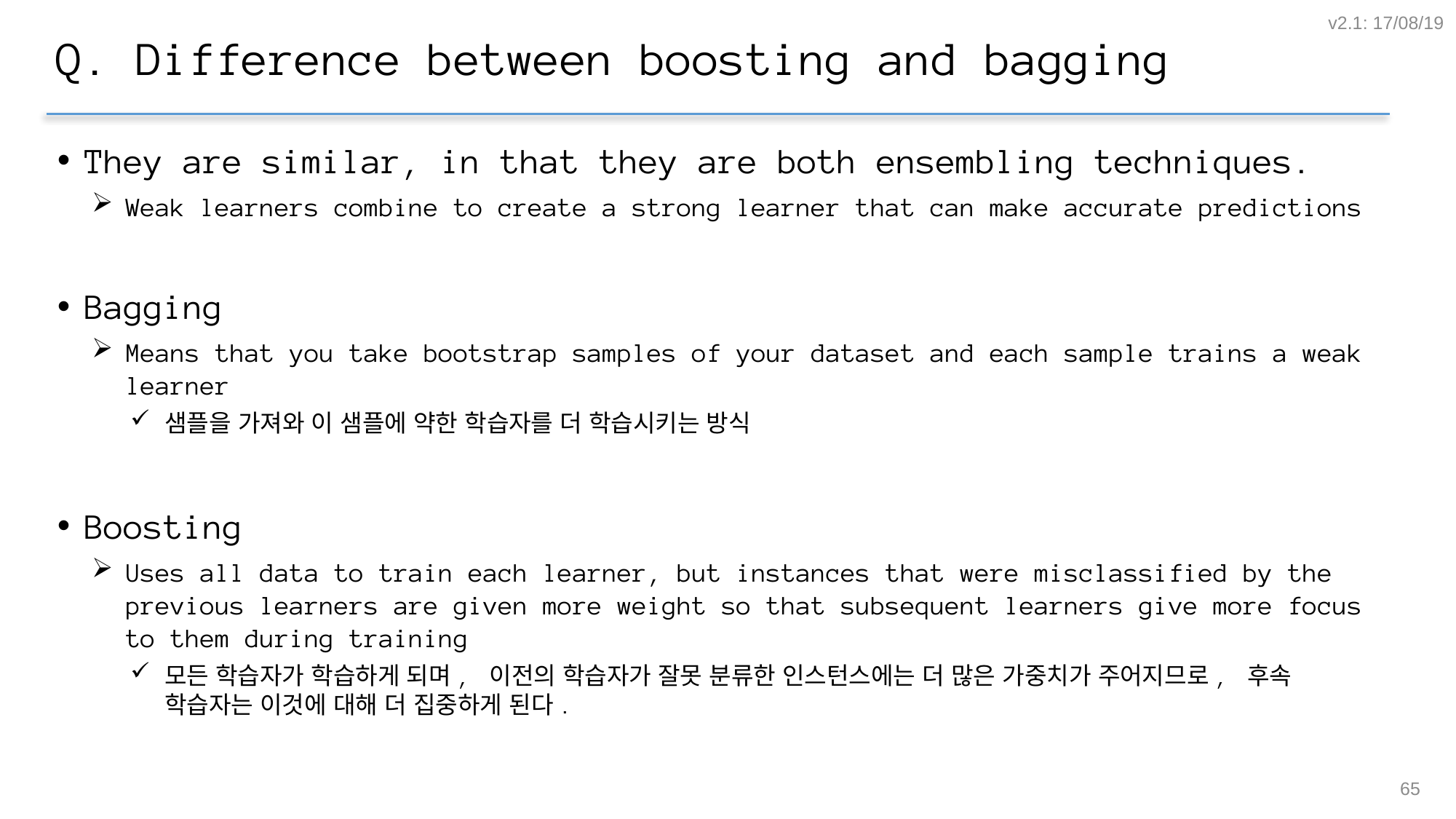

v2.1: 17/08/19
# Q. Difference between boosting and bagging
They are similar, in that they are both ensembling techniques.
Weak learners combine to create a strong learner that can make accurate predictions

Bagging
Means that you take bootstrap samples of your dataset and each sample trains a weak learner
샘플을 가져와 이 샘플에 약한 학습자를 더 학습시키는 방식

Boosting
Uses all data to train each learner, but instances that were misclassified by the previous learners are given more weight so that subsequent learners give more focus to them during training
모든 학습자가 학습하게 되며, 이전의 학습자가 잘못 분류한 인스턴스에는 더 많은 가중치가 주어지므로, 후속 학습자는 이것에 대해 더 집중하게 된다.

65